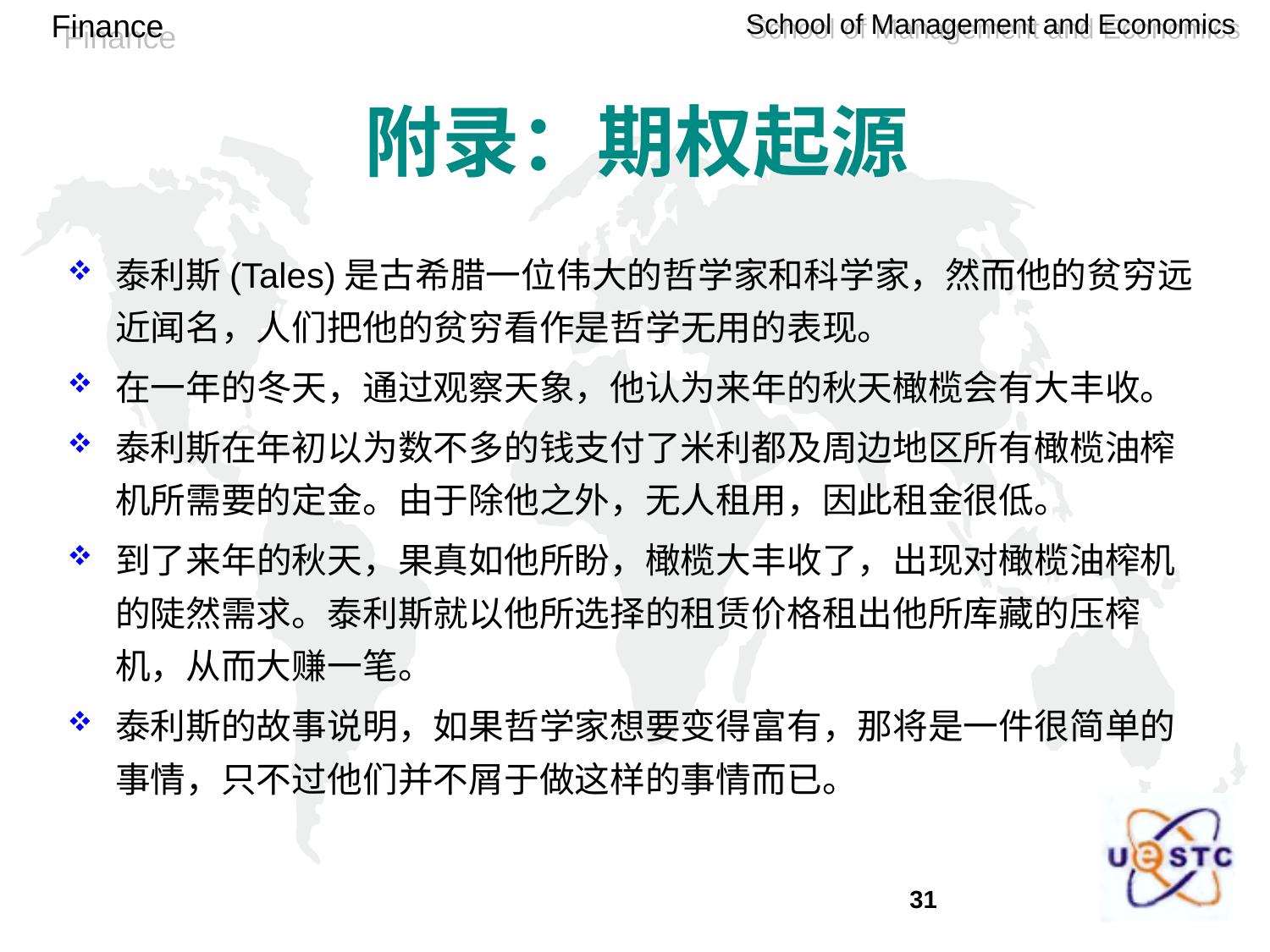

# 附录：期权起源
泰利斯(Tales)是古希腊一位伟大的哲学家和科学家，然而他的贫穷远近闻名，人们把他的贫穷看作是哲学无用的表现。
在一年的冬天，通过观察天象，他认为来年的秋天橄榄会有大丰收。
泰利斯在年初以为数不多的钱支付了米利都及周边地区所有橄榄油榨机所需要的定金。由于除他之外，无人租用，因此租金很低。
到了来年的秋天，果真如他所盼，橄榄大丰收了，出现对橄榄油榨机的陡然需求。泰利斯就以他所选择的租赁价格租出他所库藏的压榨机，从而大赚一笔。
泰利斯的故事说明，如果哲学家想要变得富有，那将是一件很简单的事情，只不过他们并不屑于做这样的事情而已。